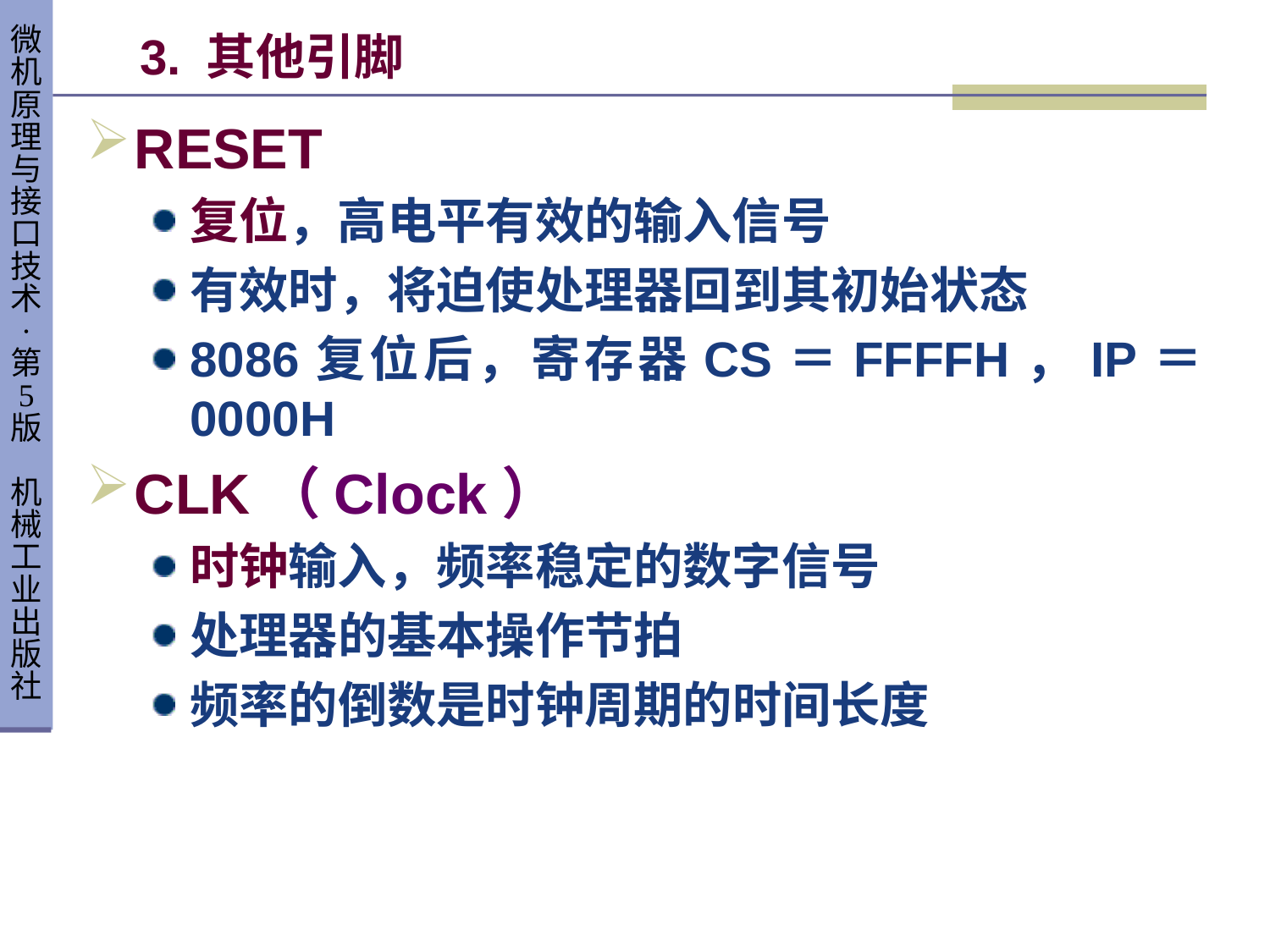

# 3. 其他引脚
RESET
复位，高电平有效的输入信号
有效时，将迫使处理器回到其初始状态
8086复位后，寄存器CS＝FFFFH，IP＝0000H
CLK（Clock）
时钟输入，频率稳定的数字信号
处理器的基本操作节拍
频率的倒数是时钟周期的时间长度